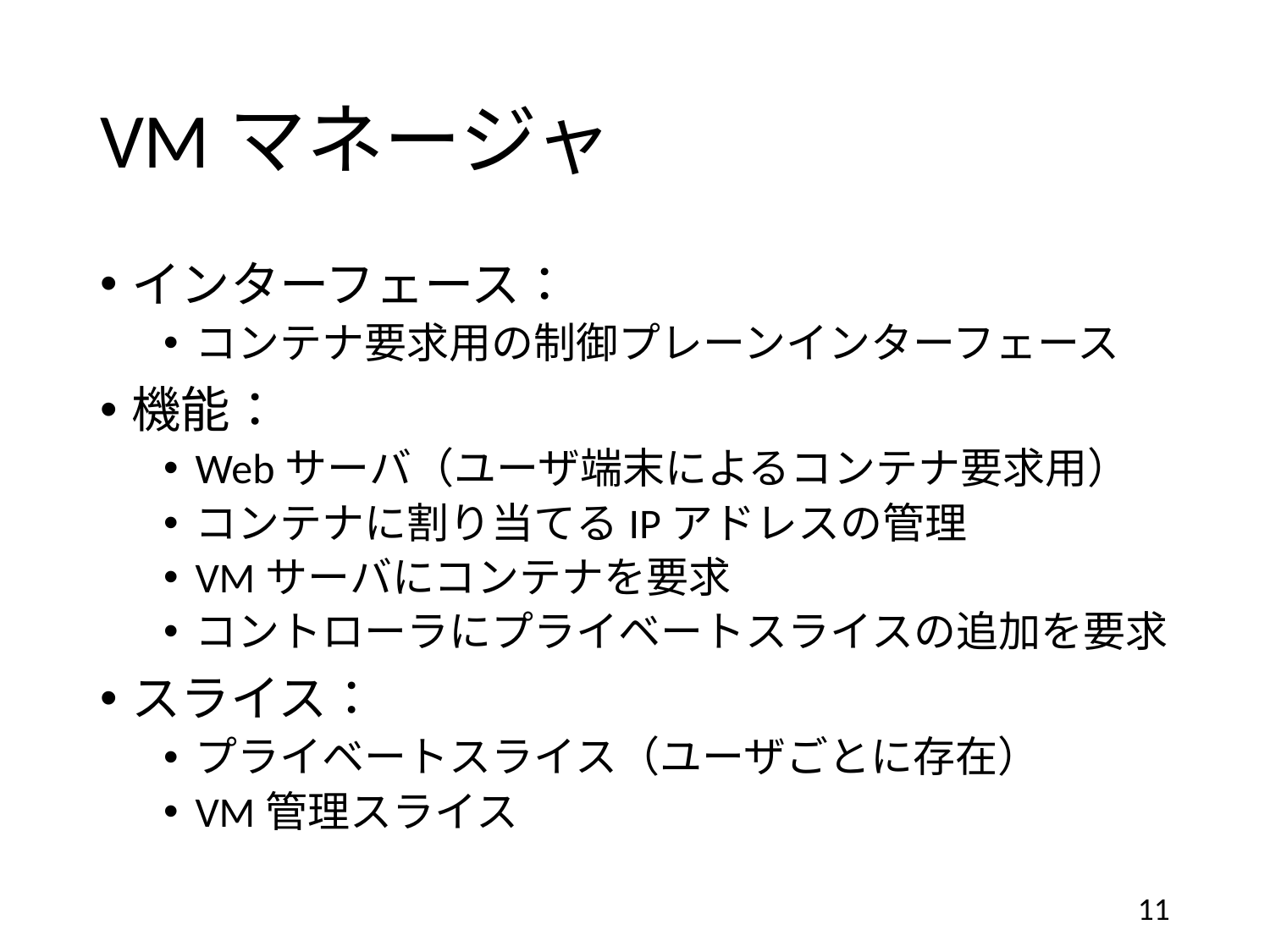

# VMマネージャ
インターフェース：
コンテナ要求用の制御プレーンインターフェース
機能：
Webサーバ（ユーザ端末によるコンテナ要求用）
コンテナに割り当てるIPアドレスの管理
VMサーバにコンテナを要求
コントローラにプライベートスライスの追加を要求
スライス：
プライベートスライス（ユーザごとに存在）
VM管理スライス

11